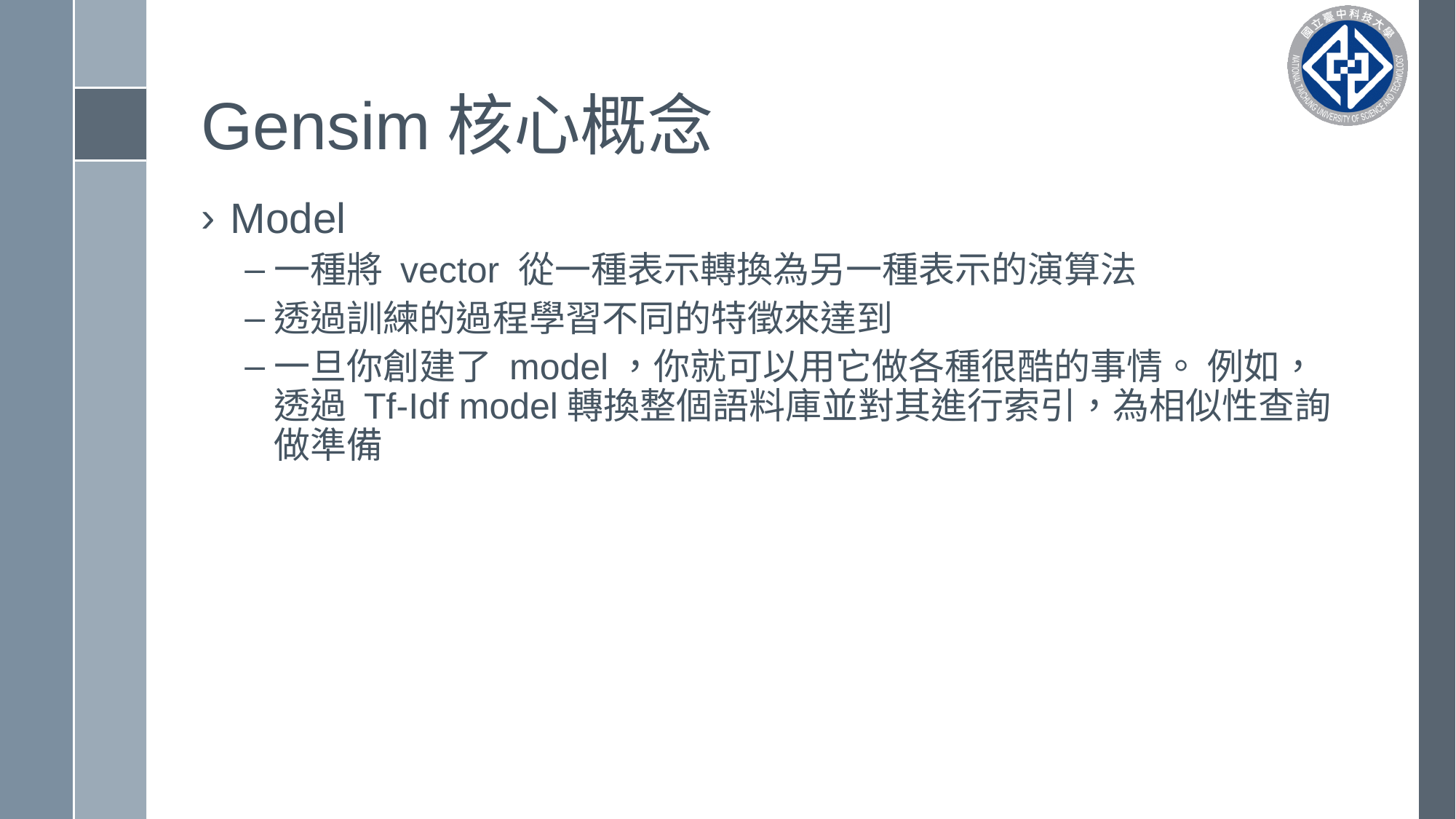

# Gensim核心概念
Model
一種將 vector 從一種表示轉換為另一種表示的演算法
透過訓練的過程學習不同的特徵來達到
一旦你創建了 model，你就可以用它做各種很酷的事情。 例如，透過 Tf-Idf model轉換整個語料庫並對其進行索引，為相似性查詢 做準備